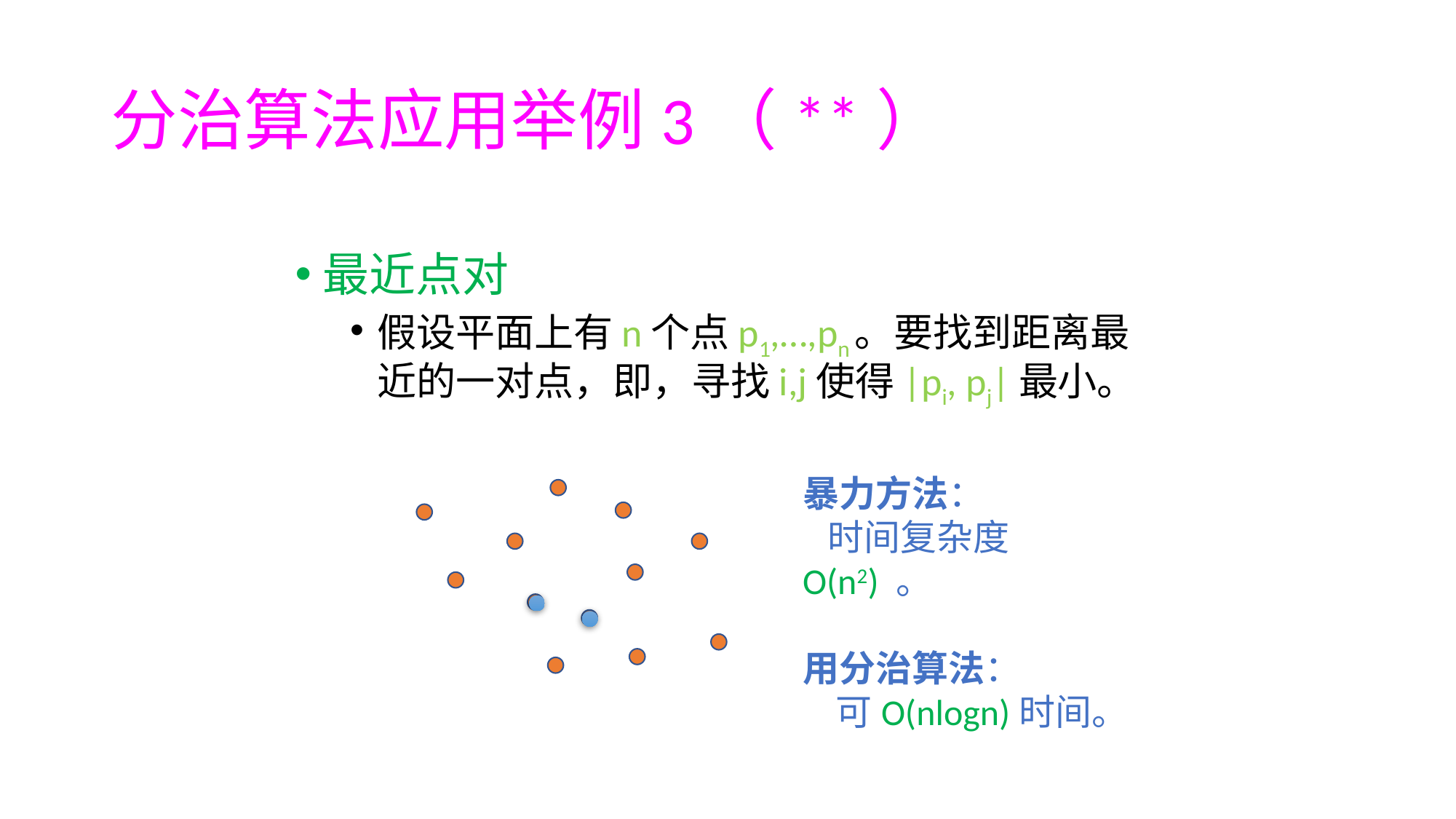

# 分治算法应用举例3（**）
最近点对
假设平面上有n个点p1,…,pn。要找到距离最近的一对点，即，寻找i,j使得|pi, pj|最小。
暴力方法：
  时间复杂度O(n2) 。

用分治算法：
   可O(nlogn)时间。